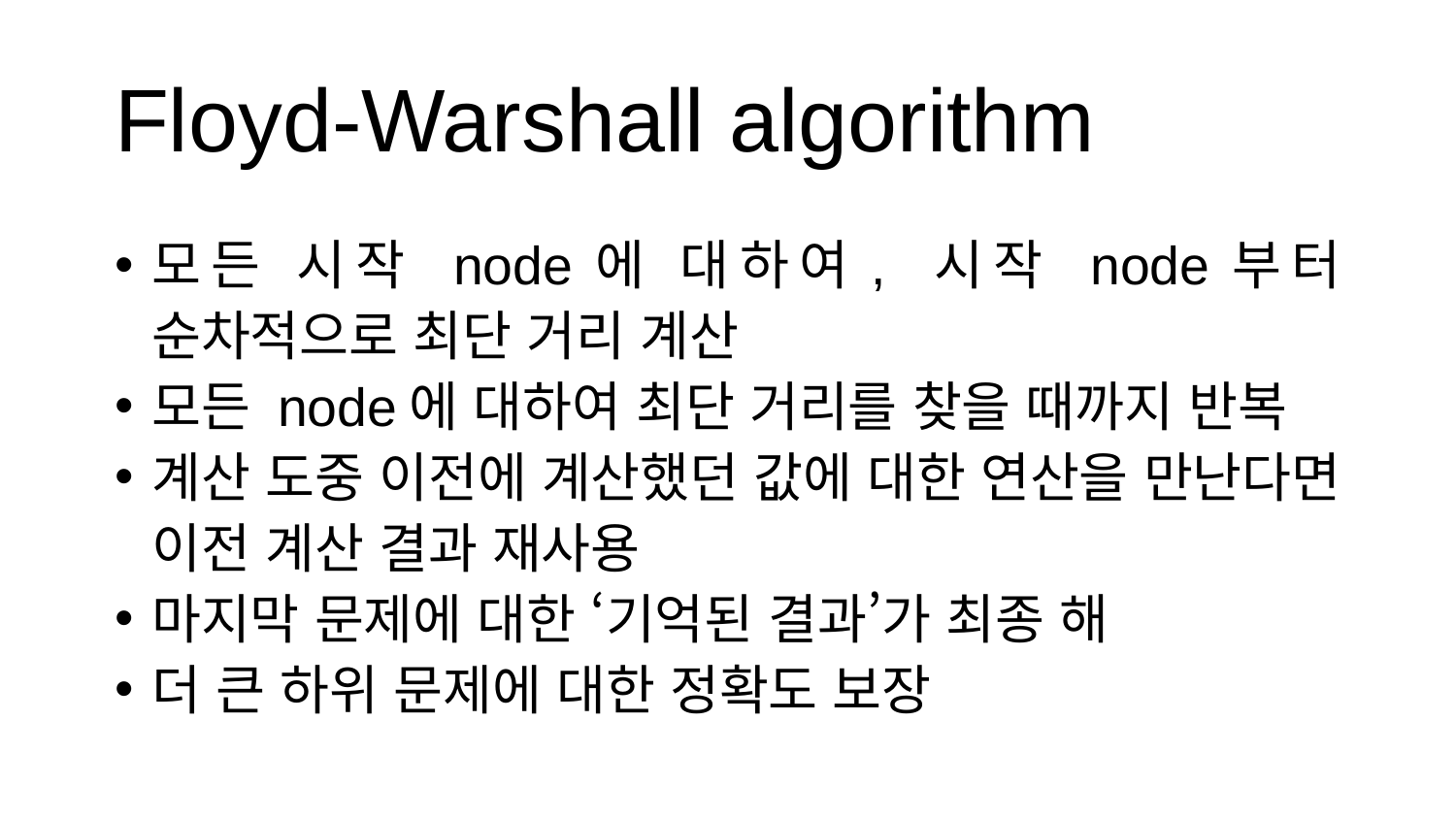

# Floyd-Warshall algorithm
모든 시작 node에 대하여, 시작 node부터 순차적으로 최단 거리 계산
모든 node에 대하여 최단 거리를 찾을 때까지 반복
계산 도중 이전에 계산했던 값에 대한 연산을 만난다면 이전 계산 결과 재사용
마지막 문제에 대한 ‘기억된 결과’가 최종 해
더 큰 하위 문제에 대한 정확도 보장